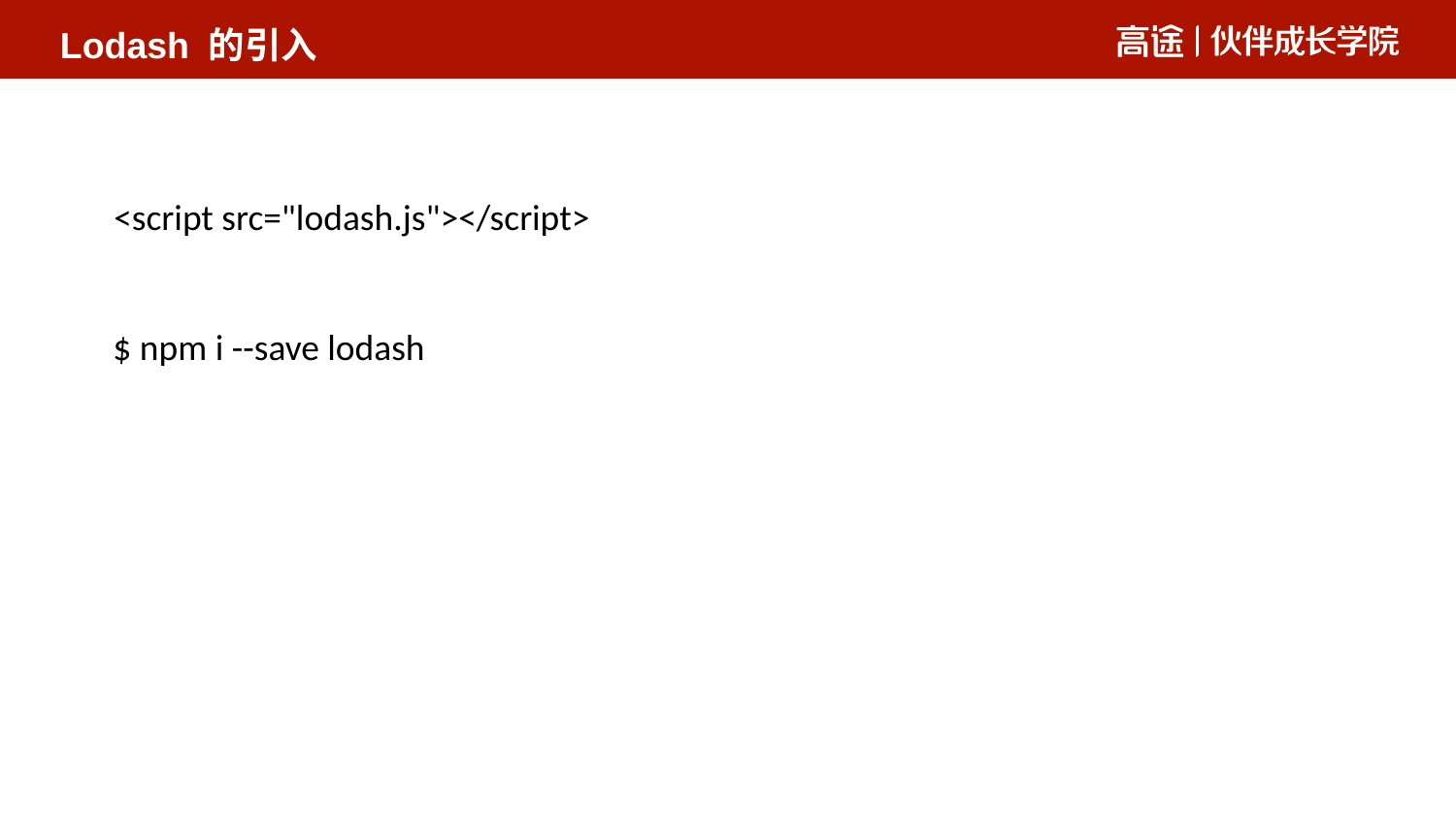

Lodash 的引入
<script src="lodash.js"></script>

$ npm i --save lodash